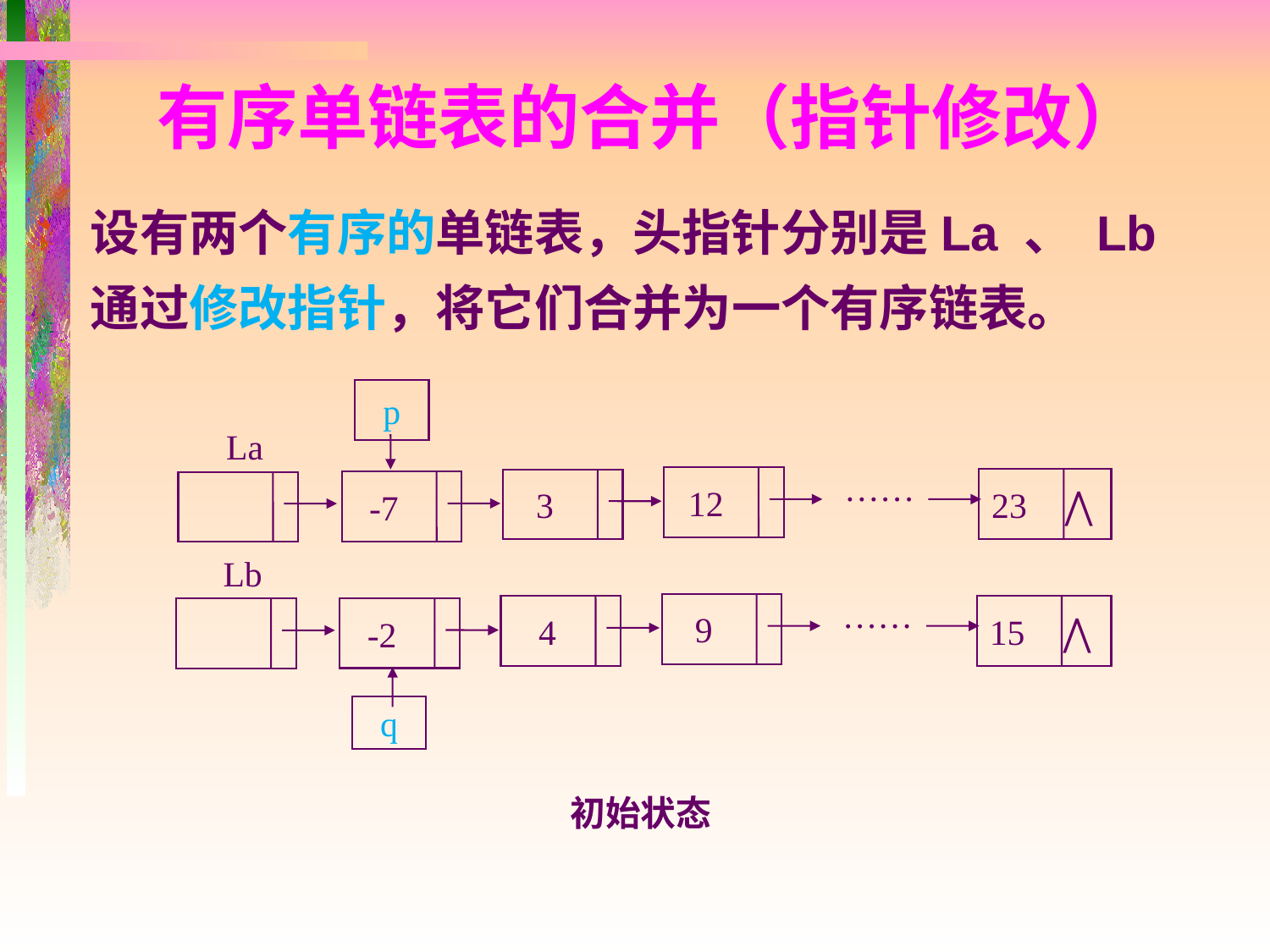

有序单链表的合并（指针修改）
# 设有两个有序的单链表，头指针分别是La 、 Lb
    通过修改指针，将它们合并为一个有序链表。
p

La

……

12

23    ⋀

3

-7

Lb

……

9

4

-2

q
初始状态
15    ⋀